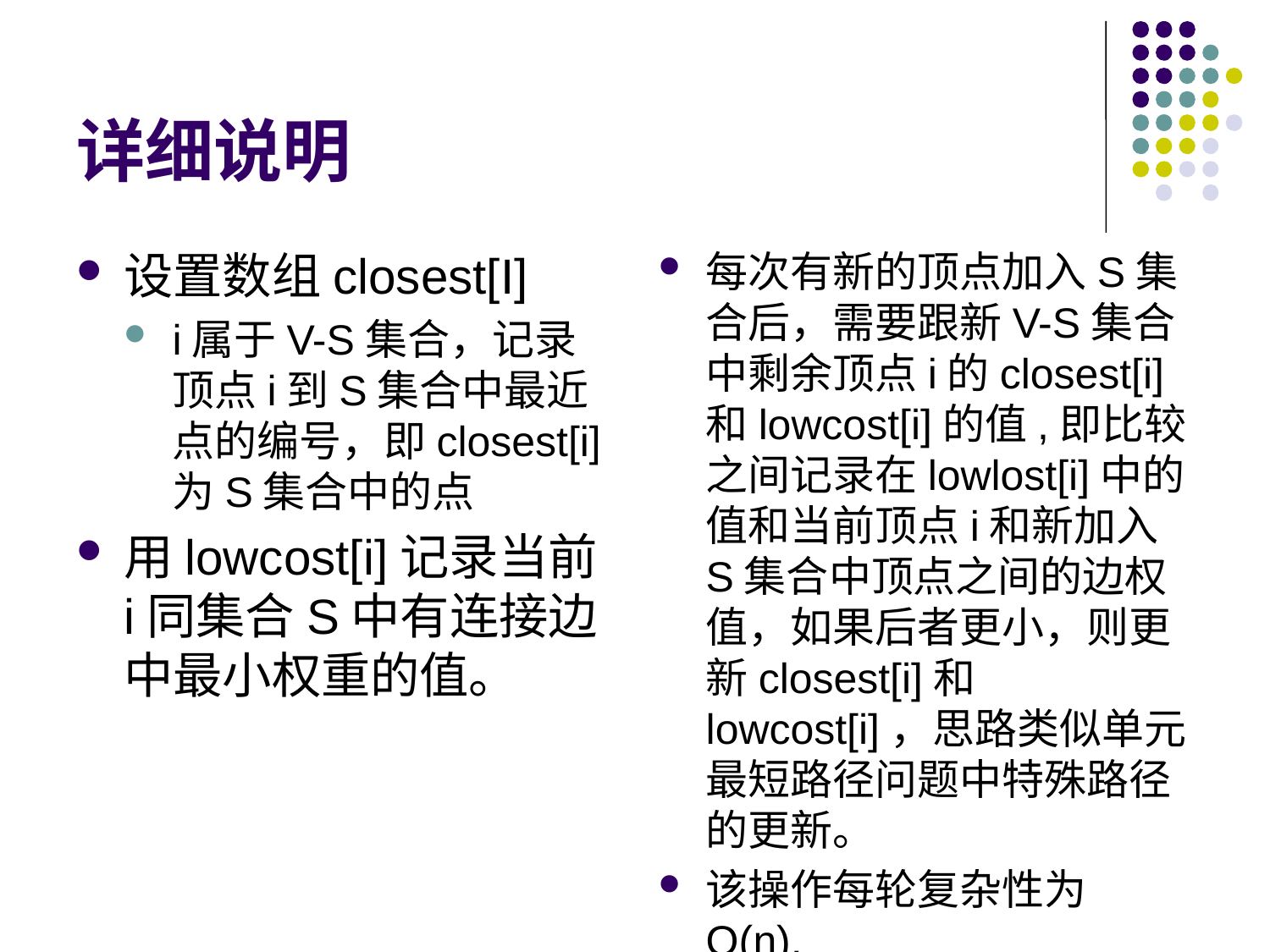

# 详细说明
设置数组closest[I]
i属于V-S集合，记录顶点i到S集合中最近点的编号，即closest[i]为S集合中的点
用lowcost[i]记录当前i同集合S中有连接边中最小权重的值。
每次有新的顶点加入S集合后，需要跟新V-S集合中剩余顶点i的closest[i]和lowcost[i]的值,即比较之间记录在lowlost[i]中的值和当前顶点i和新加入S集合中顶点之间的边权值，如果后者更小，则更新closest[i]和lowcost[i]，思路类似单元最短路径问题中特殊路径的更新。
该操作每轮复杂性为O(n),